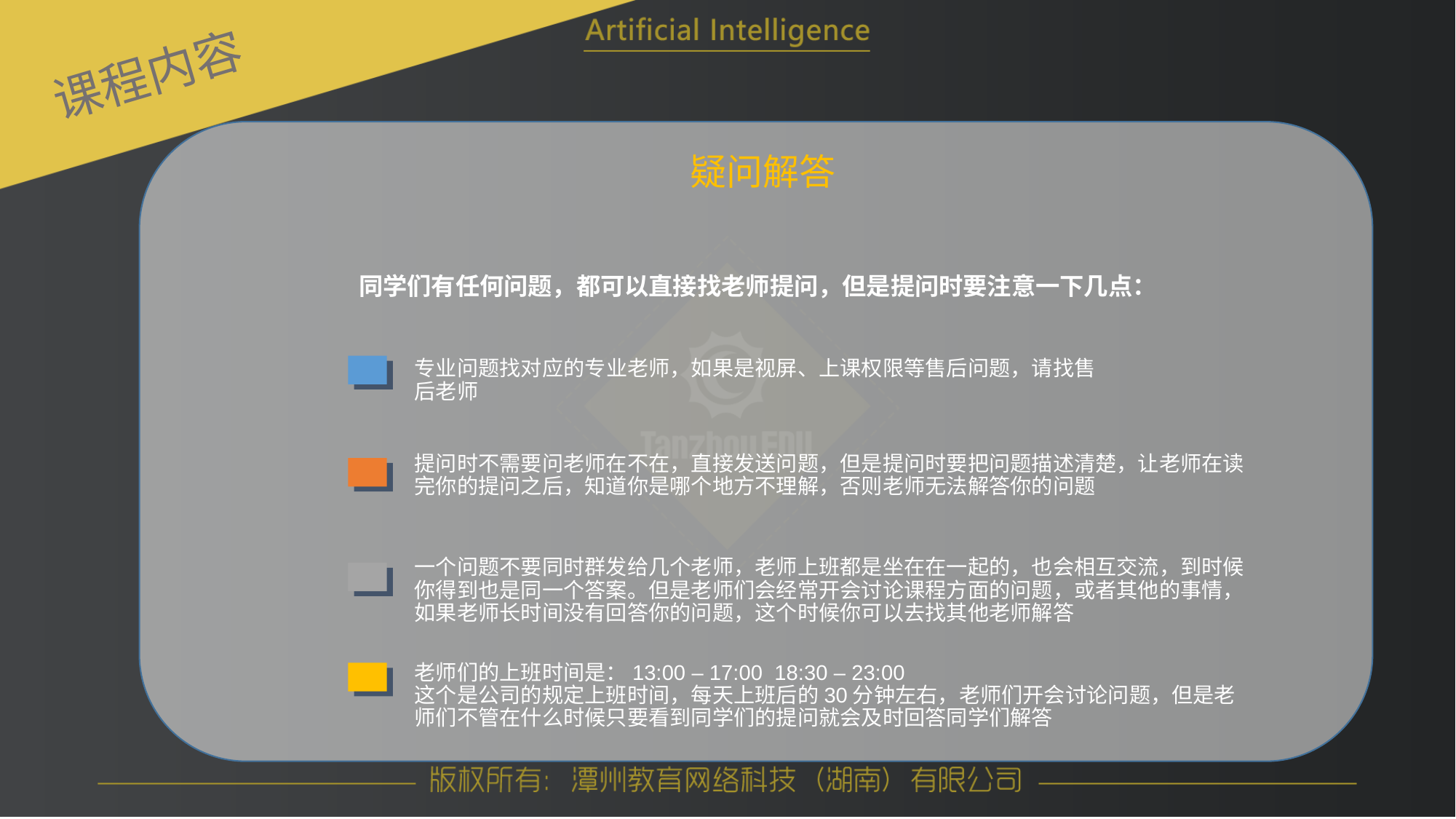

课程内容

疑问解答
同学们有任何问题，都可以直接找老师提问，但是提问时要注意一下几点：
专业问题找对应的专业老师，如果是视屏、上课权限等售后问题，请找售后老师

提问时不需要问老师在不在，直接发送问题，但是提问时要把问题描述清楚，让老师在读完你的提问之后，知道你是哪个地方不理解，否则老师无法解答你的问题

一个问题不要同时群发给几个老师，老师上班都是坐在在一起的，也会相互交流，到时候你得到也是同一个答案。但是老师们会经常开会讨论课程方面的问题，或者其他的事情，如果老师长时间没有回答你的问题，这个时候你可以去找其他老师解答

老师们的上班时间是：13:00 – 17:00  18:30 – 23:00
这个是公司的规定上班时间，每天上班后的30分钟左右，老师们开会讨论问题，但是老师们不管在什么时候只要看到同学们的提问就会及时回答同学们解答